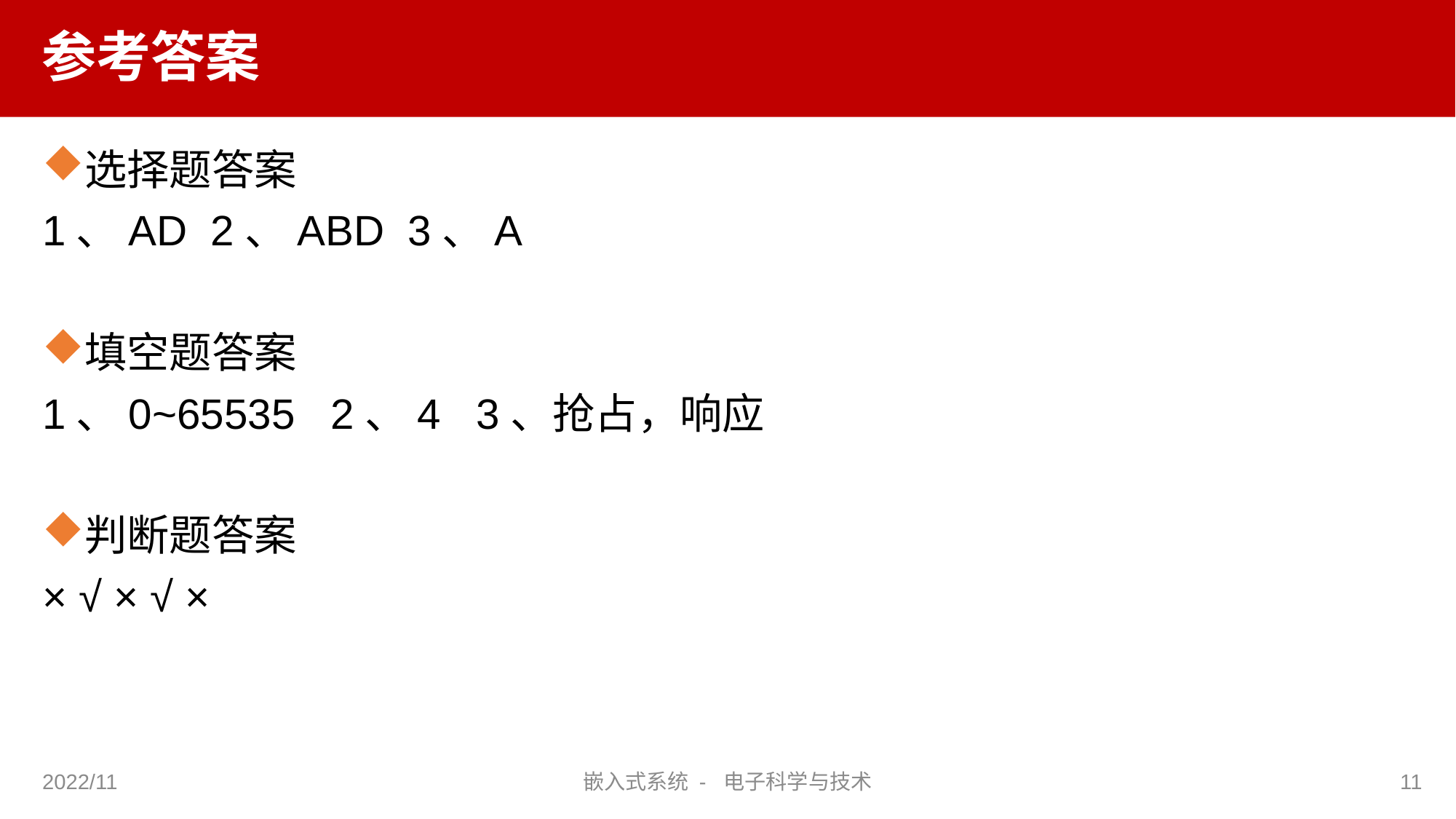

# 参考答案
选择题答案
1、AD  2、ABD  3、A

填空题答案
1、0~65535   2、4   3、抢占，响应

判断题答案
× √ × √ ×
2022/11
嵌入式系统 -  电子科学与技术
11